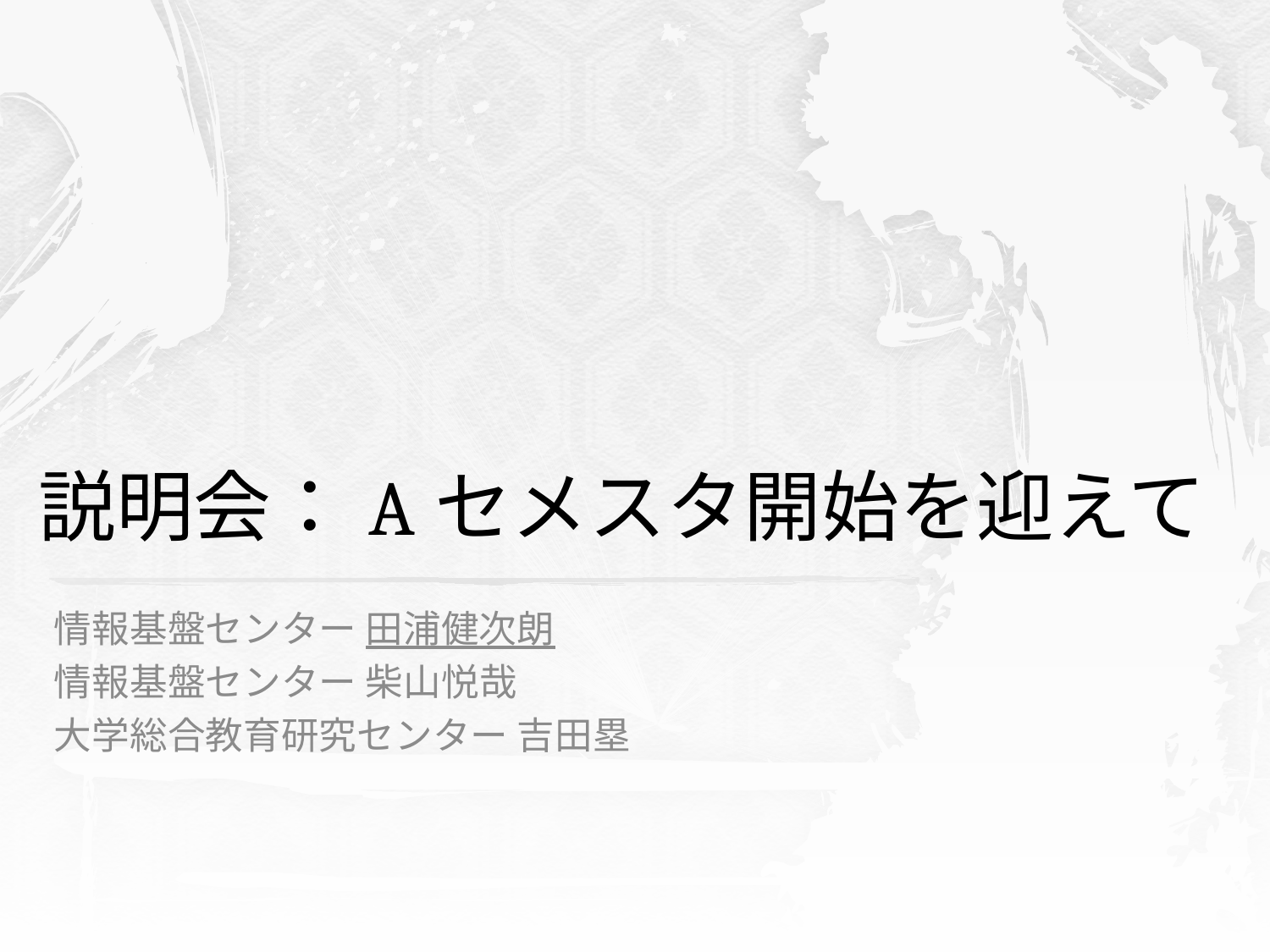

# 説明会：Aセメスタ開始を迎えて
情報基盤センター 田浦健次朗
情報基盤センター 柴山悦哉
大学総合教育研究センター 吉田塁